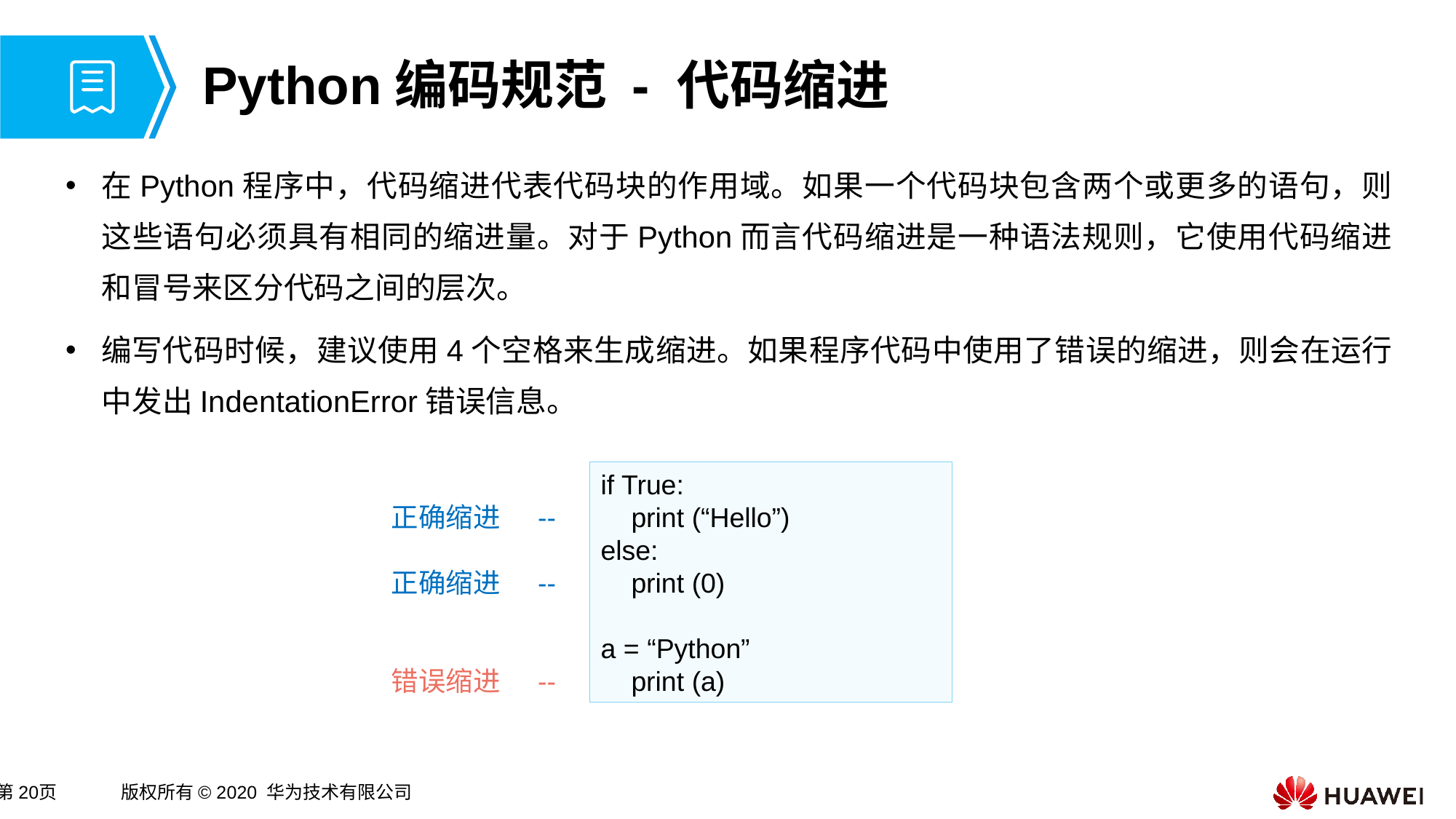

# Python编码规范 - 代码缩进
在Python程序中，代码缩进代表代码块的作用域。如果一个代码块包含两个或更多的语句，则这些语句必须具有相同的缩进量。对于Python而言代码缩进是一种语法规则，它使用代码缩进和冒号来区分代码之间的层次。
编写代码时候，建议使用4个空格来生成缩进。如果程序代码中使用了错误的缩进，则会在运行中发出IndentationError错误信息。

正确缩进     --

正确缩进     --

错误缩进     --
if True:
    print (“Hello”)
else:
    print (0)

a = “Python”
    print (a)